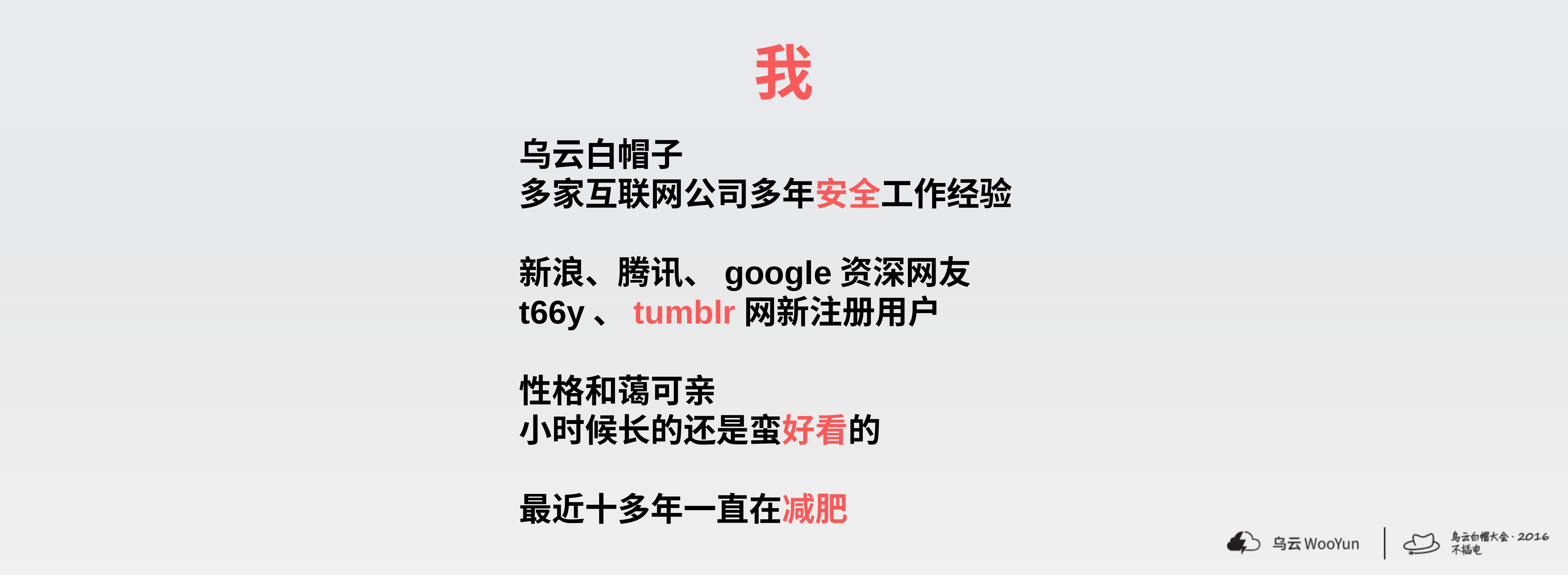

我
乌云白帽子
多家互联网公司多年安全工作经验

新浪、腾讯、google资深网友
t66y、tumblr网新注册用户

性格和蔼可亲
小时候长的还是蛮好看的

最近十多年一直在减肥